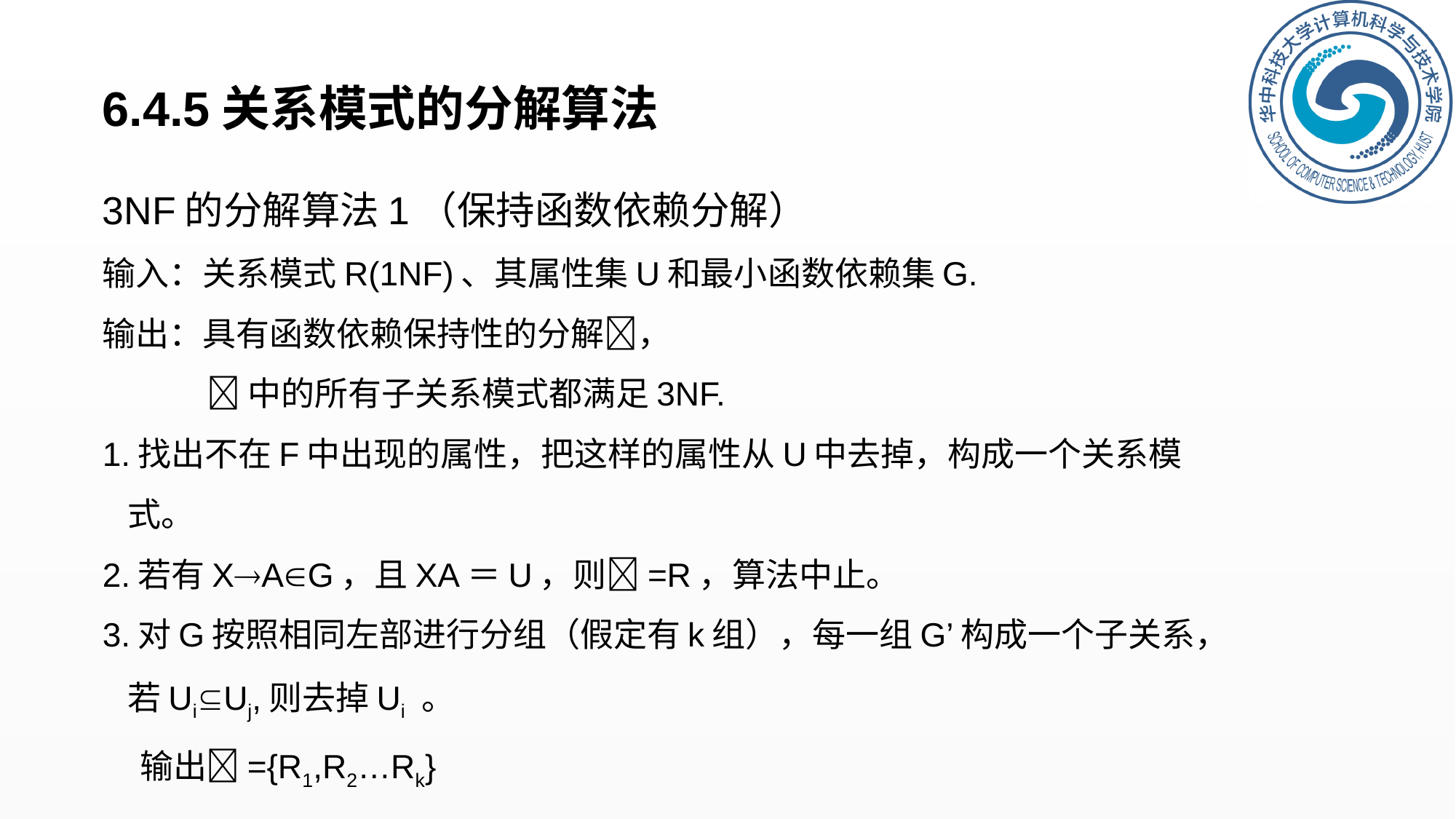

# 6.4.5关系模式的分解算法
3NF的分解算法1（保持函数依赖分解）
输入：关系模式R(1NF)、其属性集U和最小函数依赖集G.
输出：具有函数依赖保持性的分解ρ，
              ρ中的所有子关系模式都满足3NF.
1.找出不在F中出现的属性，把这样的属性从U中去掉，构成一个关系模式。
2.若有X→A∈G，且XA＝U，则ρ=R，算法中止。
3.对G按照相同左部进行分组（假定有k组），每一组G’构成一个子关系，若Ui⊆Uj,则去掉Ui 。
    输出ρ={R1,R2…Rk}